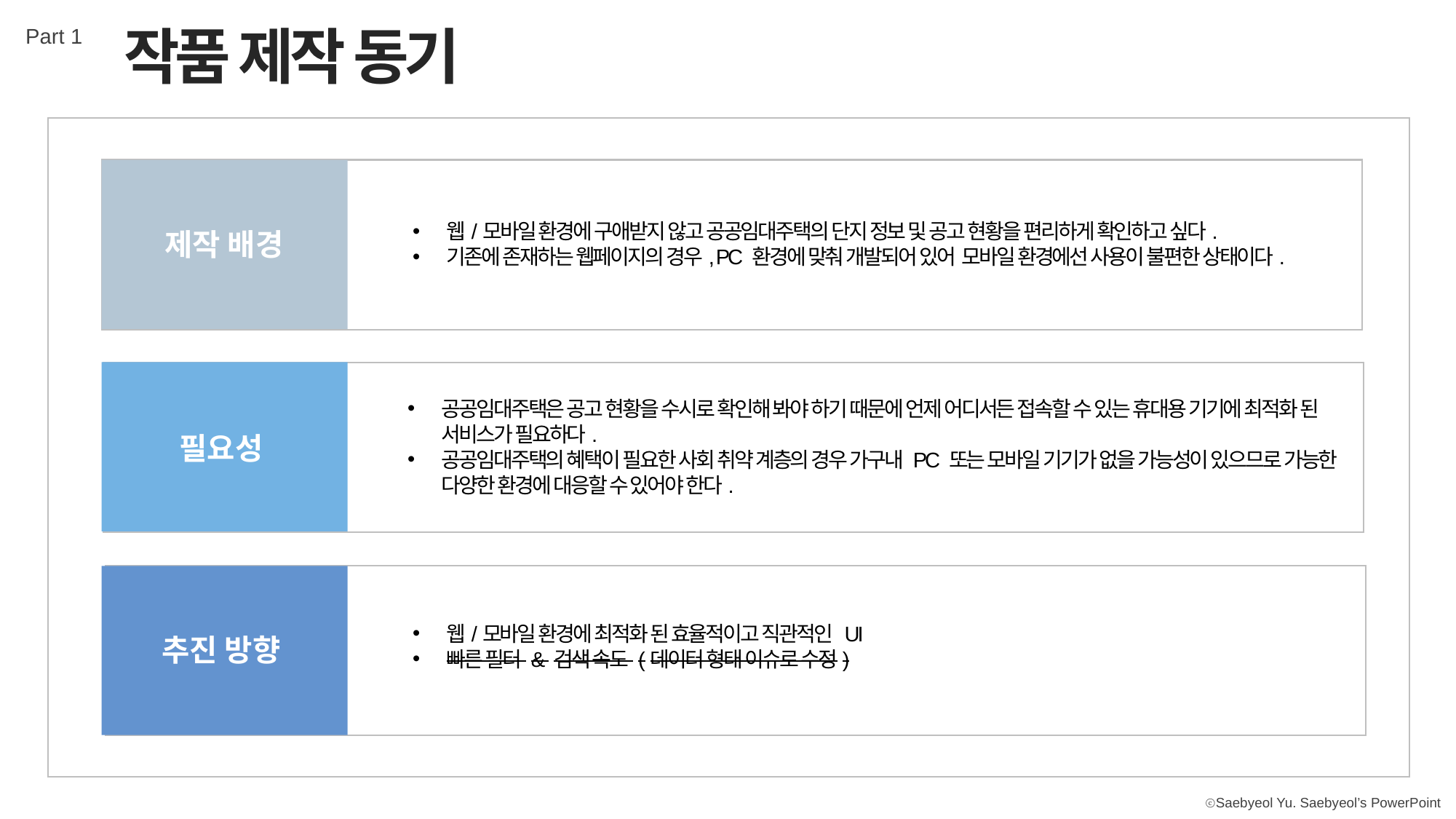

작품 제작 동기

Part 1

웹/모바일 환경에 구애받지 않고 공공임대주택의 단지 정보 및 공고 현황을 편리하게 확인하고 싶다.
기존에 존재하는 웹페이지의 경우, PC 환경에 맞춰 개발되어 있어  모바일 환경에선 사용이 불편한 상태이다.
제작 배경

공공임대주택은 공고 현황을 수시로 확인해 봐야 하기 때문에 언제 어디서든 접속할 수 있는 휴대용 기기에 최적화 된 서비스가 필요하다.
공공임대주택의 혜택이 필요한 사회 취약 계층의 경우 가구내 PC 또는 모바일 기기가 없을 가능성이 있으므로 가능한 다양한 환경에 대응할 수 있어야 한다.
필요성

웹/모바일 환경에 최적화 된 효율적이고 직관적인 UI
빠른 필터 & 검색 속도 (데이터 형태 이슈로 수정)
추진 방향